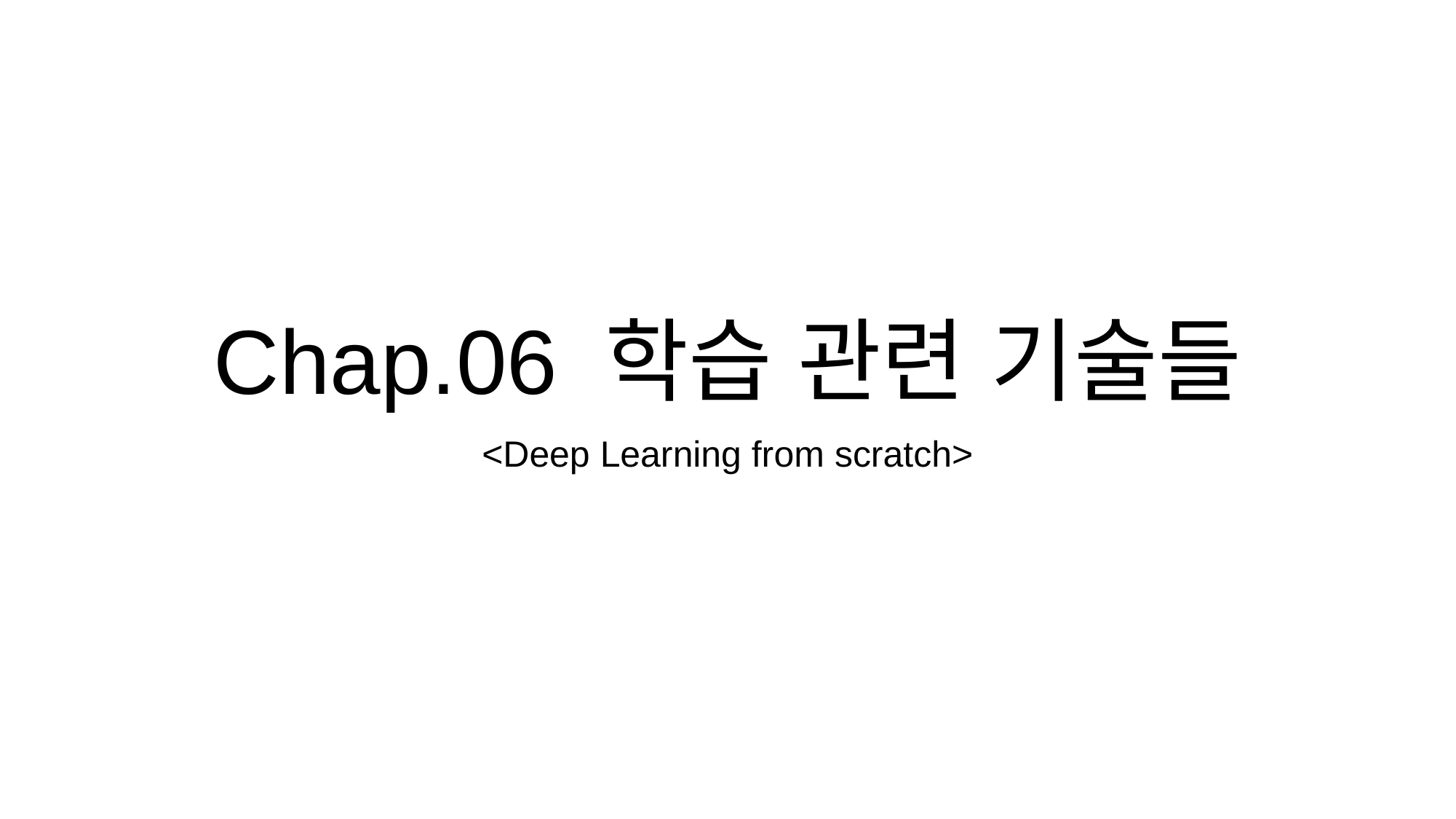

# Chap.06 학습 관련 기술들
<Deep Learning from scratch>